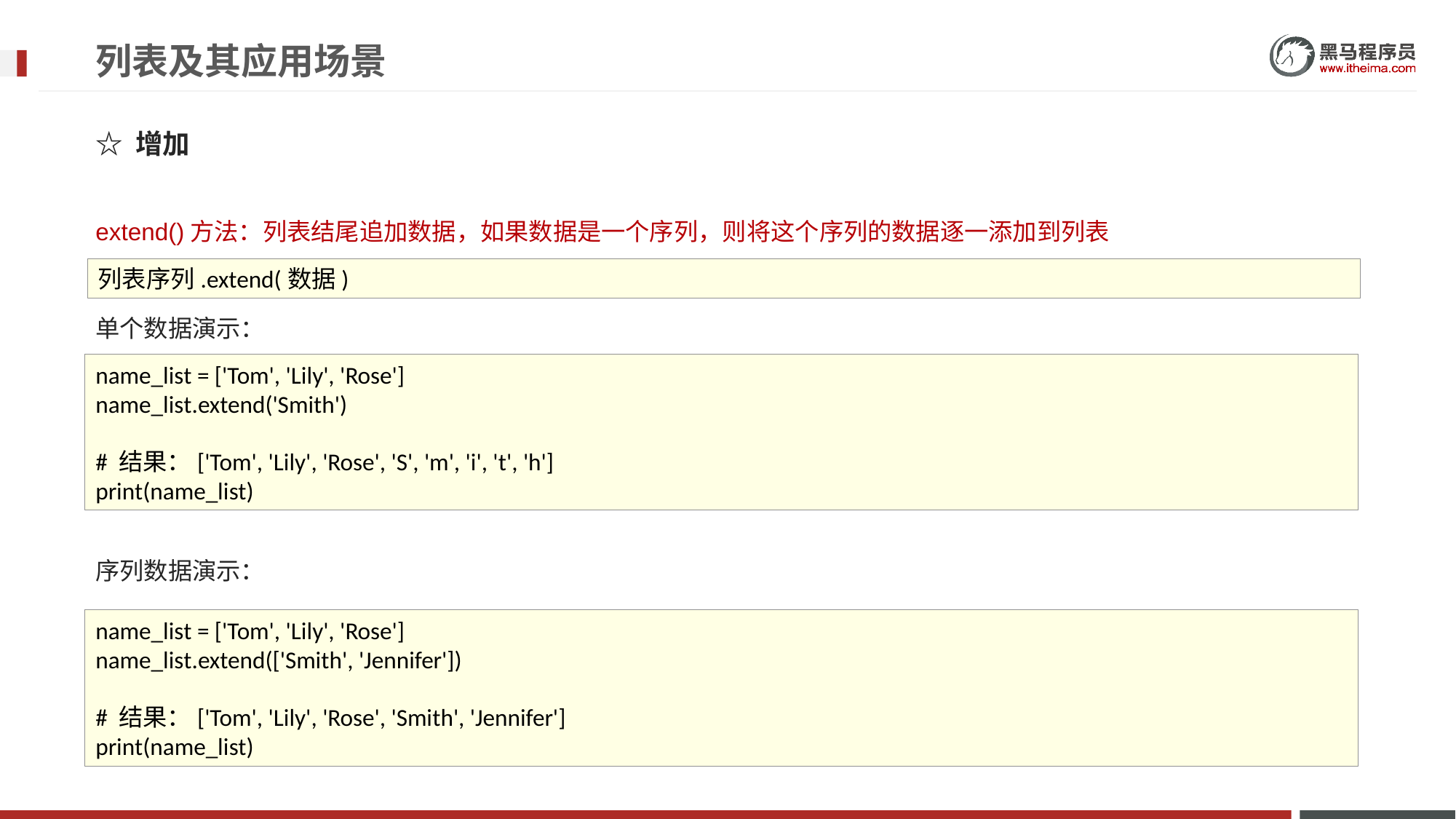

# 列表及其应用场景
☆ 增加
extend()方法：列表结尾追加数据，如果数据是一个序列，则将这个序列的数据逐一添加到列表

单个数据演示：

序列数据演示：
列表序列.extend(数据)
name_list = ['Tom', 'Lily', 'Rose']
name_list.extend('Smith')

# 结果：['Tom', 'Lily', 'Rose', 'S', 'm', 'i', 't', 'h']
print(name_list)
name_list = ['Tom', 'Lily', 'Rose']
name_list.extend(['Smith', 'Jennifer'])

# 结果：['Tom', 'Lily', 'Rose', 'Smith', 'Jennifer']
print(name_list)